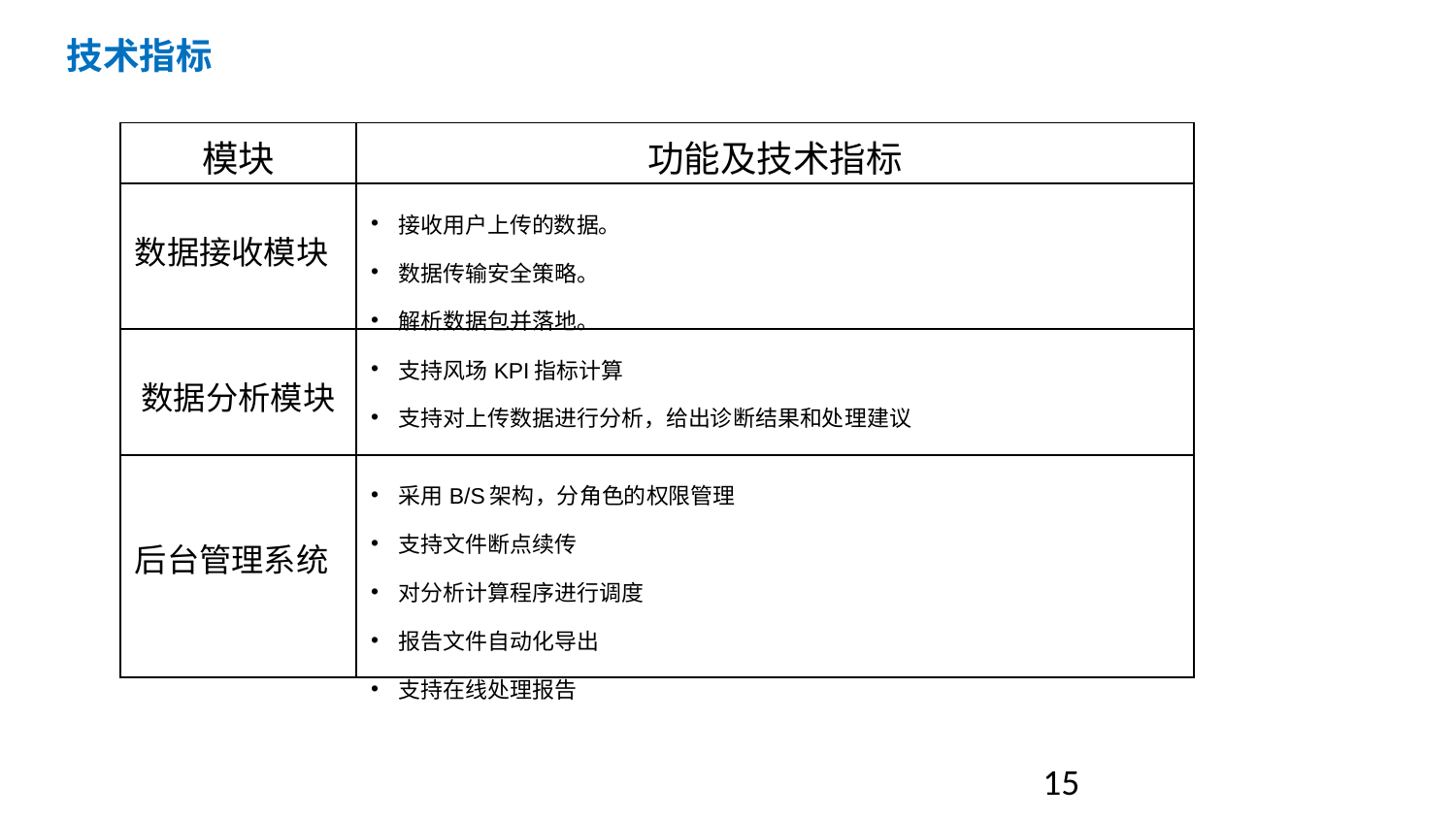

目 录
技术指标
| 模块 | 功能及技术指标 |
| --- | --- |
| 数据接收模块 | 接收用户上传的数据。 数据传输安全策略。 解析数据包并落地。 |
| 数据分析模块 | 支持风场KPI指标计算 支持对上传数据进行分析，给出诊断结果和处理建议 |
| 后台管理系统 | 采用B/S架构，分角色的权限管理 支持文件断点续传 对分析计算程序进行调度 报告文件自动化导出 支持在线处理报告 |
15